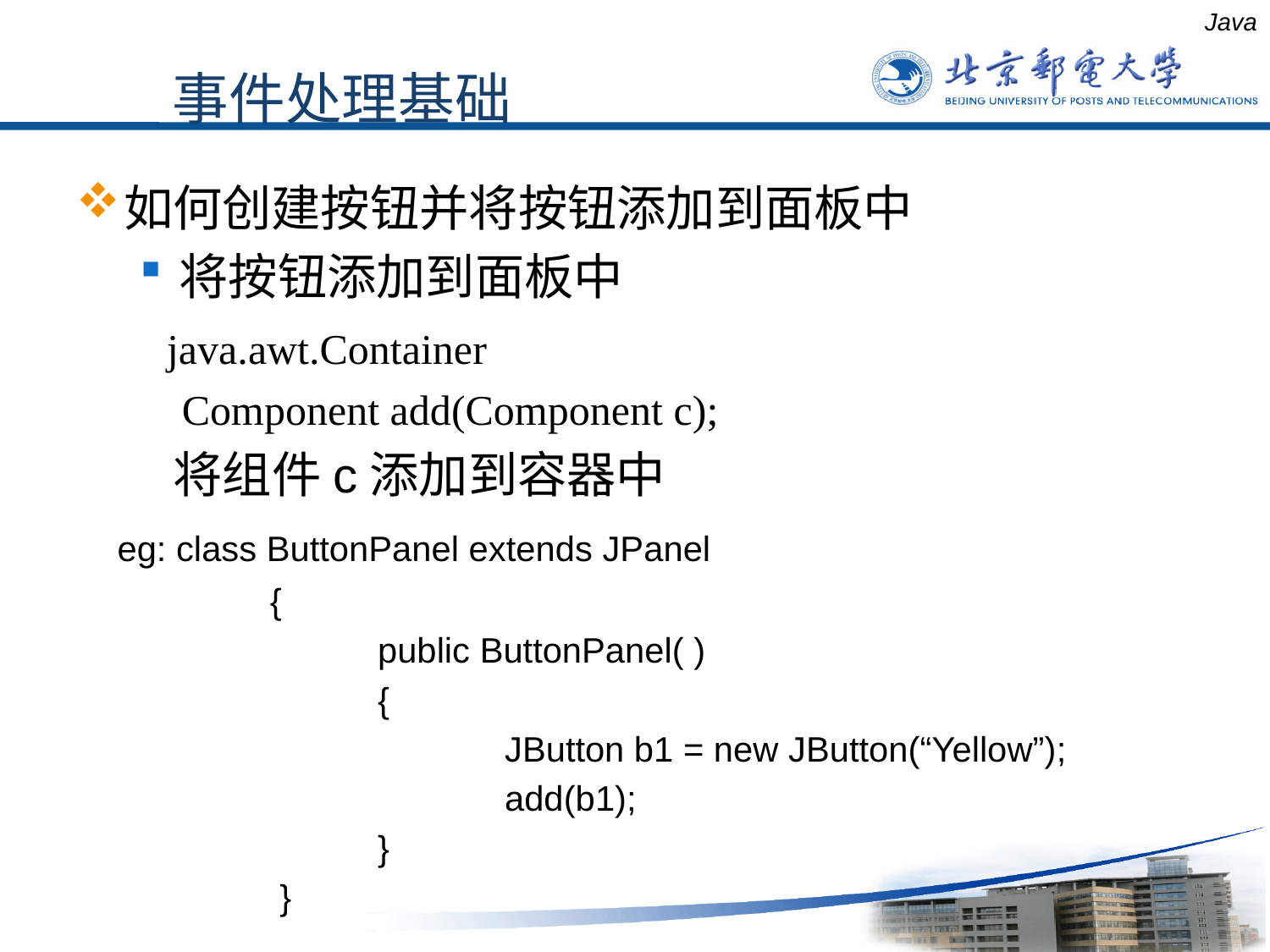

Java
事件处理基础
如何创建按钮并将按钮添加到面板中
将按钮添加到面板中
  java.awt.Container
    Component add(Component c);
  将组件c添加到容器中
   eg: class ButtonPanel extends JPanel
		  {
			public ButtonPanel( )
			{
				JButton b1 = new JButton(“Yellow”);
				add(b1);
			}
		   }